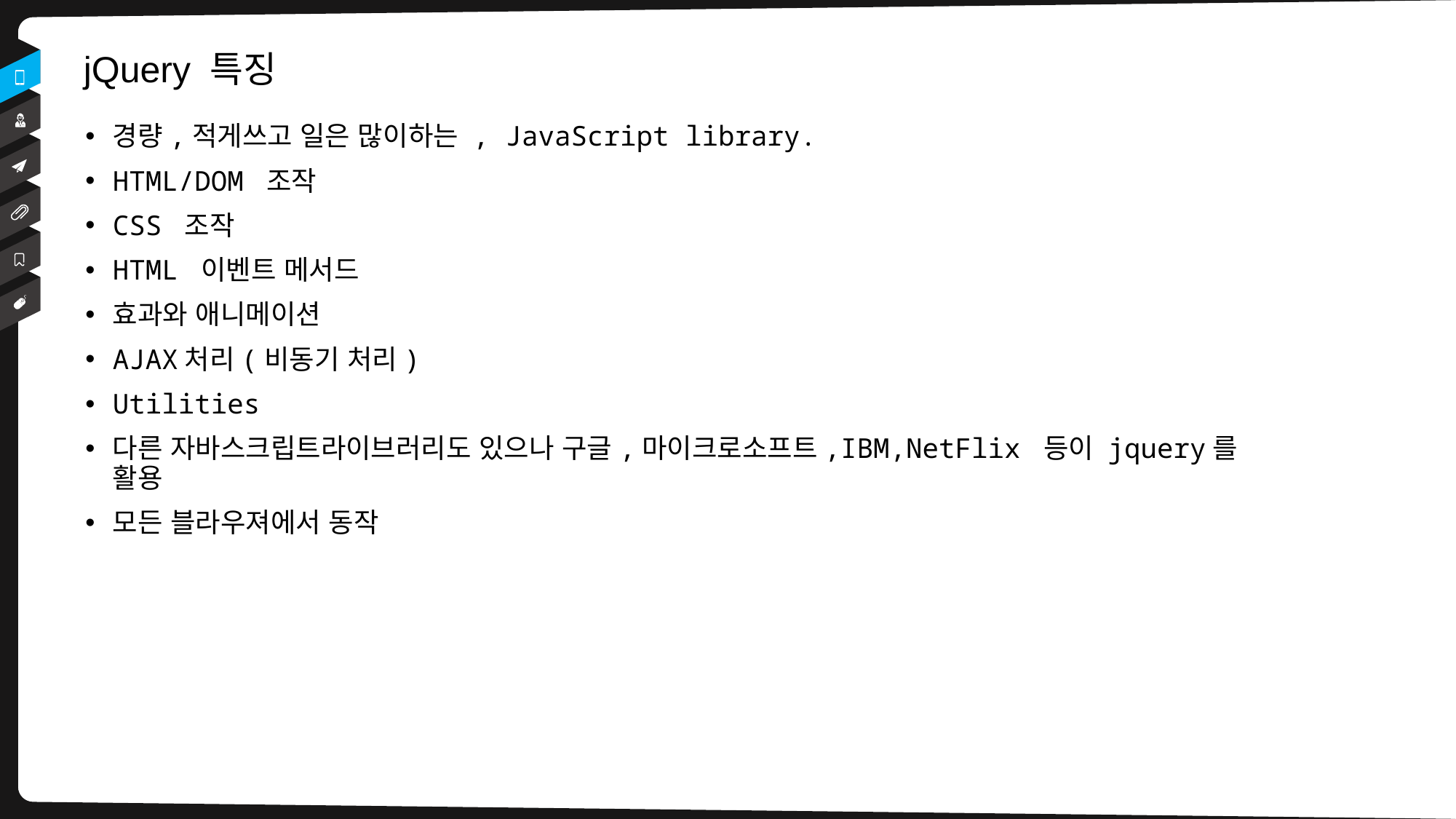

# jQuery 특징
경량,적게쓰고 일은 많이하는 , JavaScript library.
HTML/DOM 조작
CSS 조작
HTML 이벤트 메서드
효과와 애니메이션
AJAX처리(비동기 처리)
Utilities
다른 자바스크립트라이브러리도 있으나 구글,마이크로소프트,IBM,NetFlix 등이 jquery를
활용
모든 블라우져에서 동작